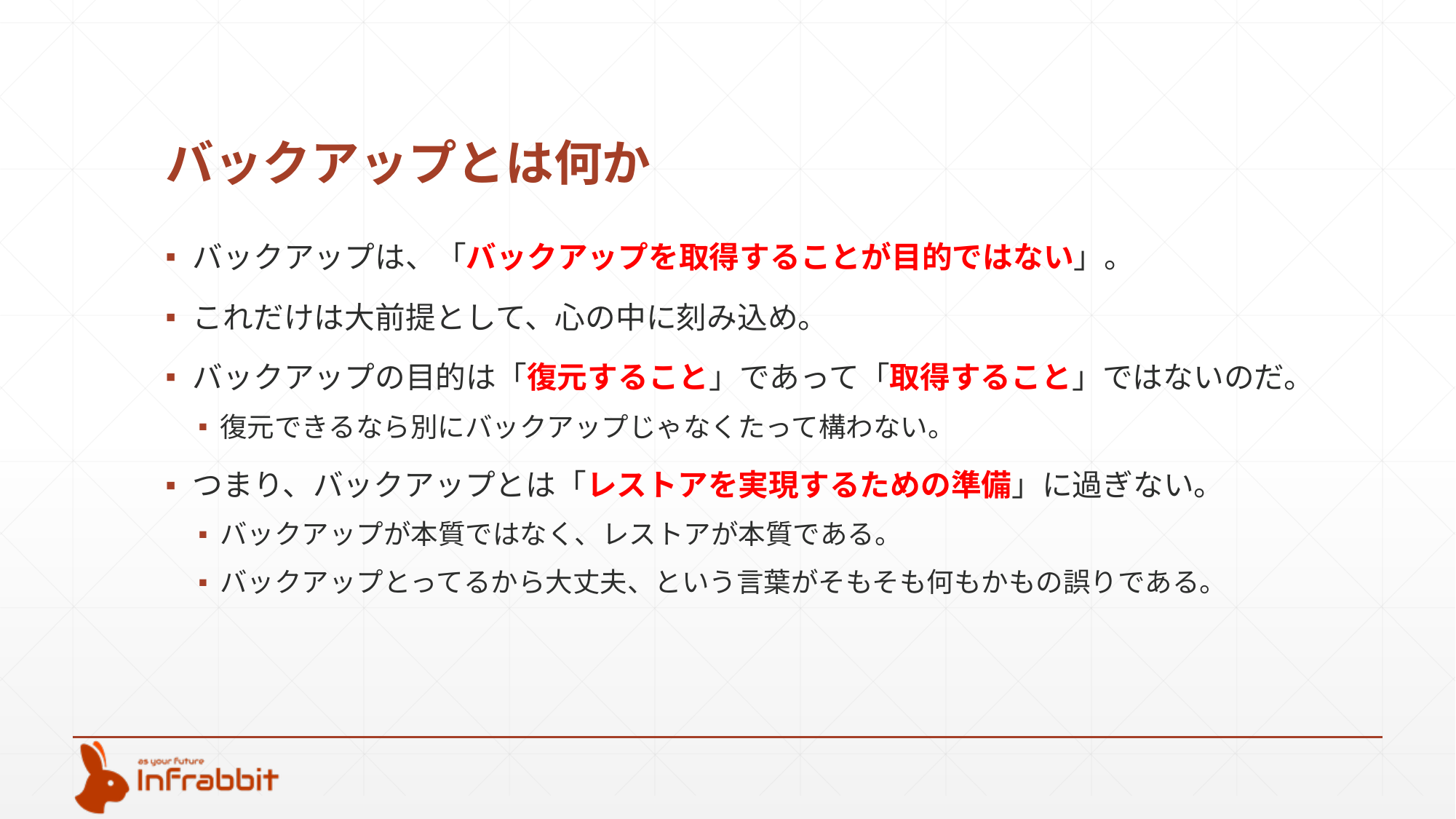

# バックアップとは何か
バックアップは、「バックアップを取得することが目的ではない」。
これだけは大前提として、心の中に刻み込め。
バックアップの目的は「復元すること」であって「取得すること」ではないのだ。
復元できるなら別にバックアップじゃなくたって構わない。
つまり、バックアップとは「レストアを実現するための準備」に過ぎない。
バックアップが本質ではなく、レストアが本質である。
バックアップとってるから大丈夫、という言葉がそもそも何もかもの誤りである。